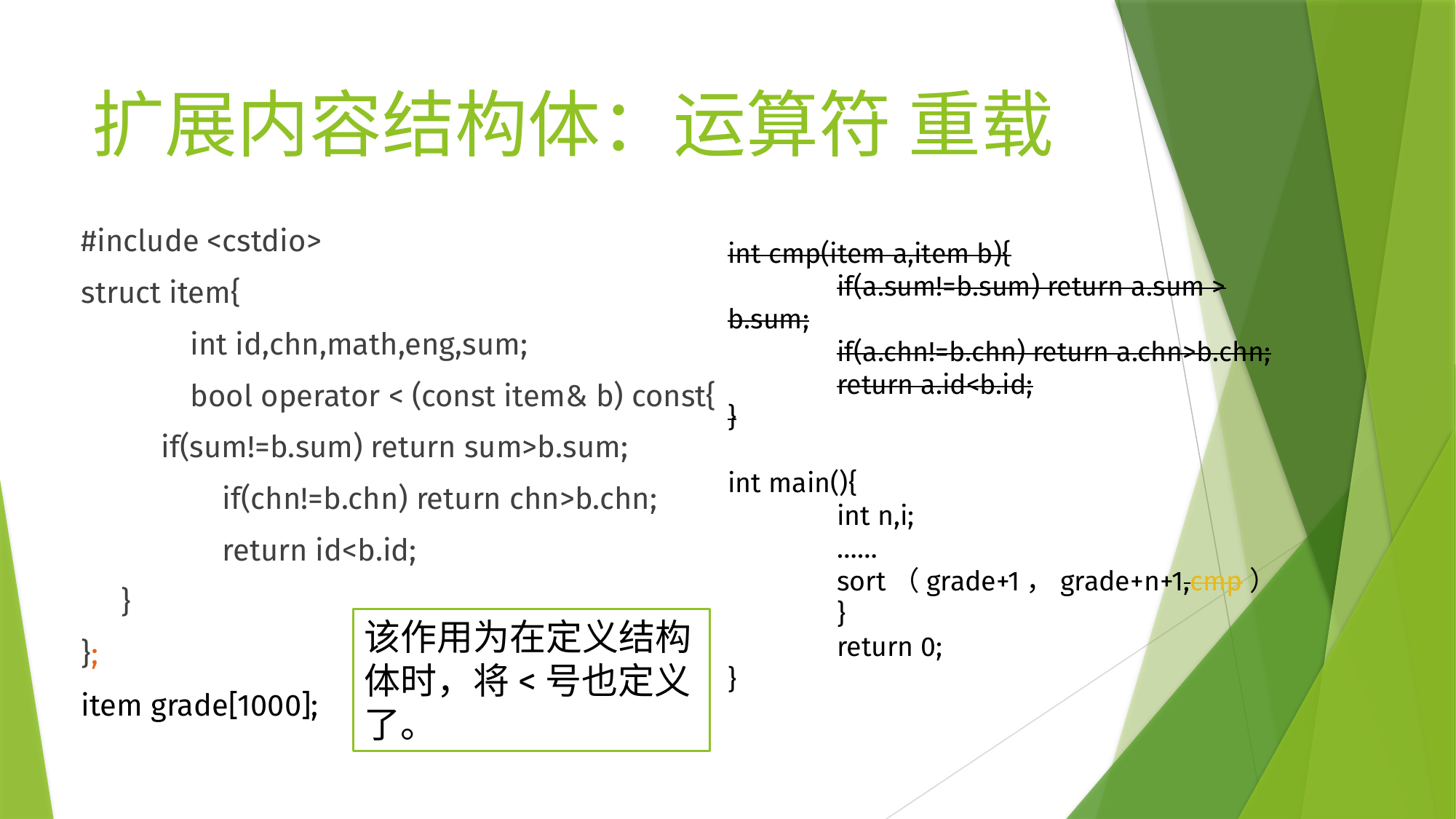

# 扩展内容结构体：运算符 重载
#include <cstdio>
struct item{
	int id,chn,math,eng,sum;
	bool operator < (const item& b) const{
          if(sum!=b.sum) return sum>b.sum;
	    if(chn!=b.chn) return chn>b.chn;
	    return id<b.id;
     }
};
item grade[1000];
int cmp(item a,item b){
	if(a.sum!=b.sum) return a.sum > b.sum;
	if(a.chn!=b.chn) return a.chn>b.chn;
	return a.id<b.id;
}

int main(){
	int n,i;
	……
	sort（grade+1，grade+n+1,cmp）
	}
	return 0;
}
该作用为在定义结构体时，将<号也定义了。